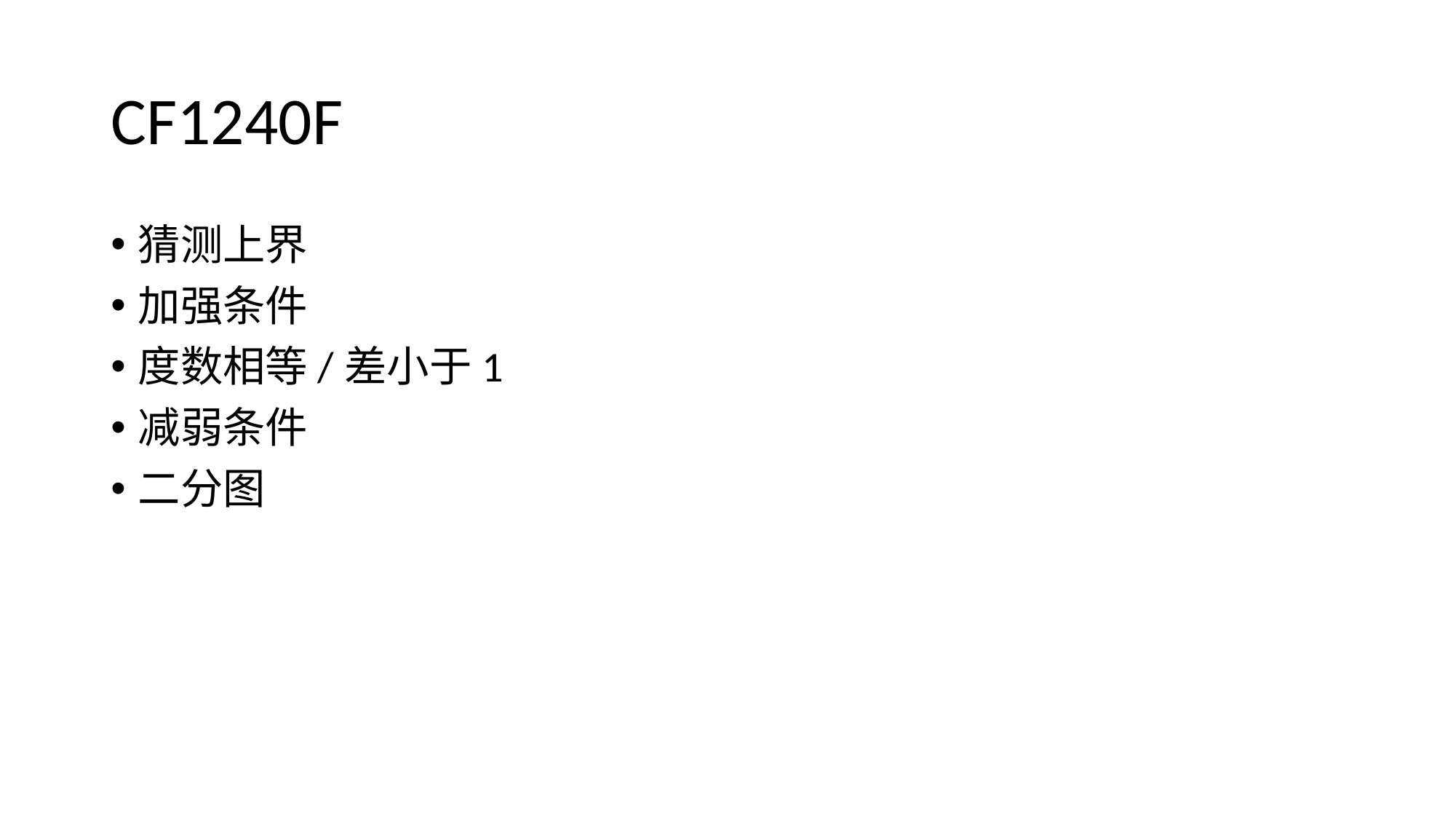

# CF1240F
猜测上界
加强条件
度数相等/差小于1
减弱条件
二分图